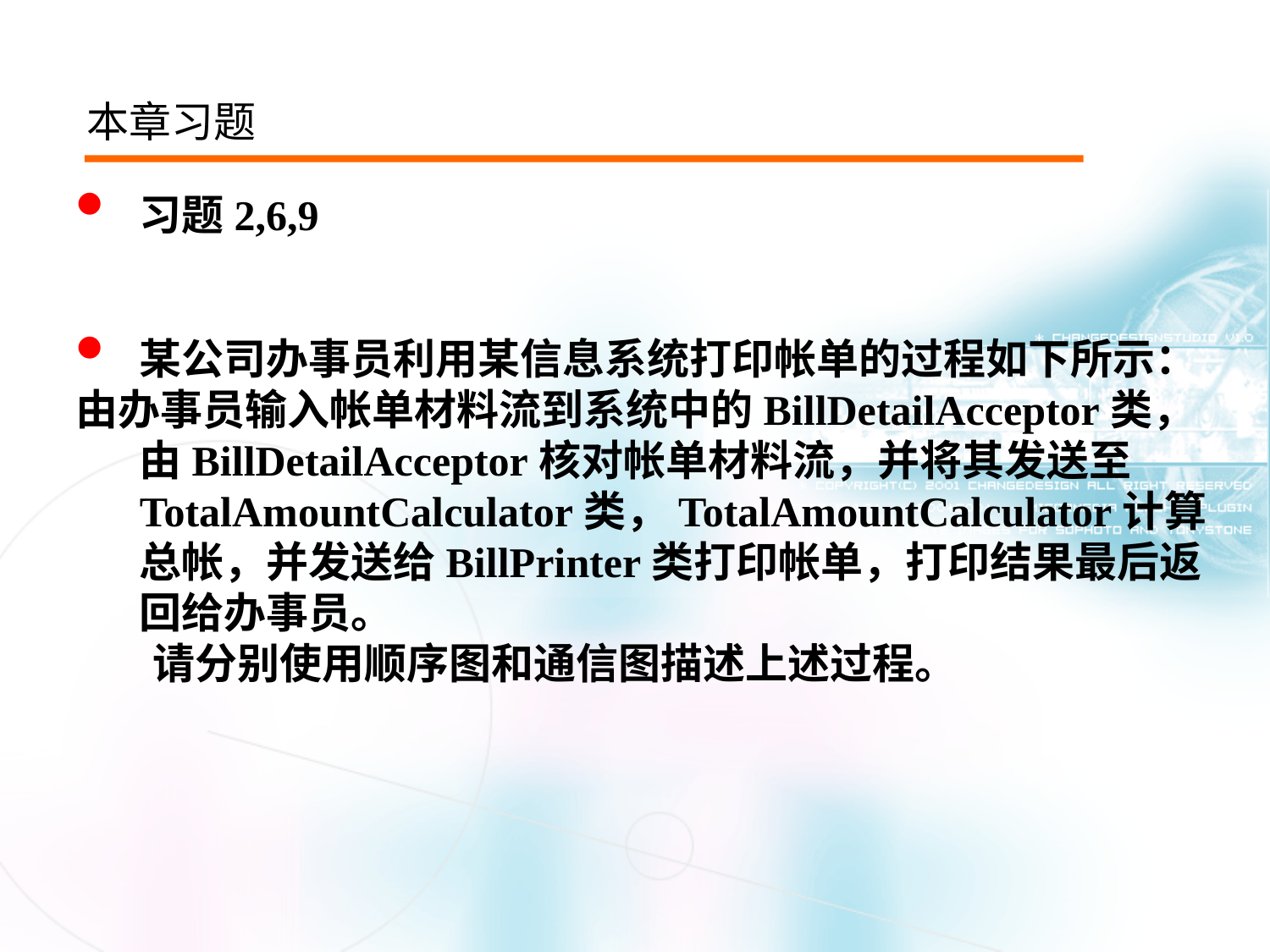

本章习题
习题2,6,9

某公司办事员利用某信息系统打印帐单的过程如下所示：
由办事员输入帐单材料流到系统中的BillDetailAcceptor类，由BillDetailAcceptor核对帐单材料流，并将其发送至TotalAmountCalculator类，TotalAmountCalculator计算总帐，并发送给BillPrinter类打印帐单，打印结果最后返回给办事员。
       请分别使用顺序图和通信图描述上述过程。